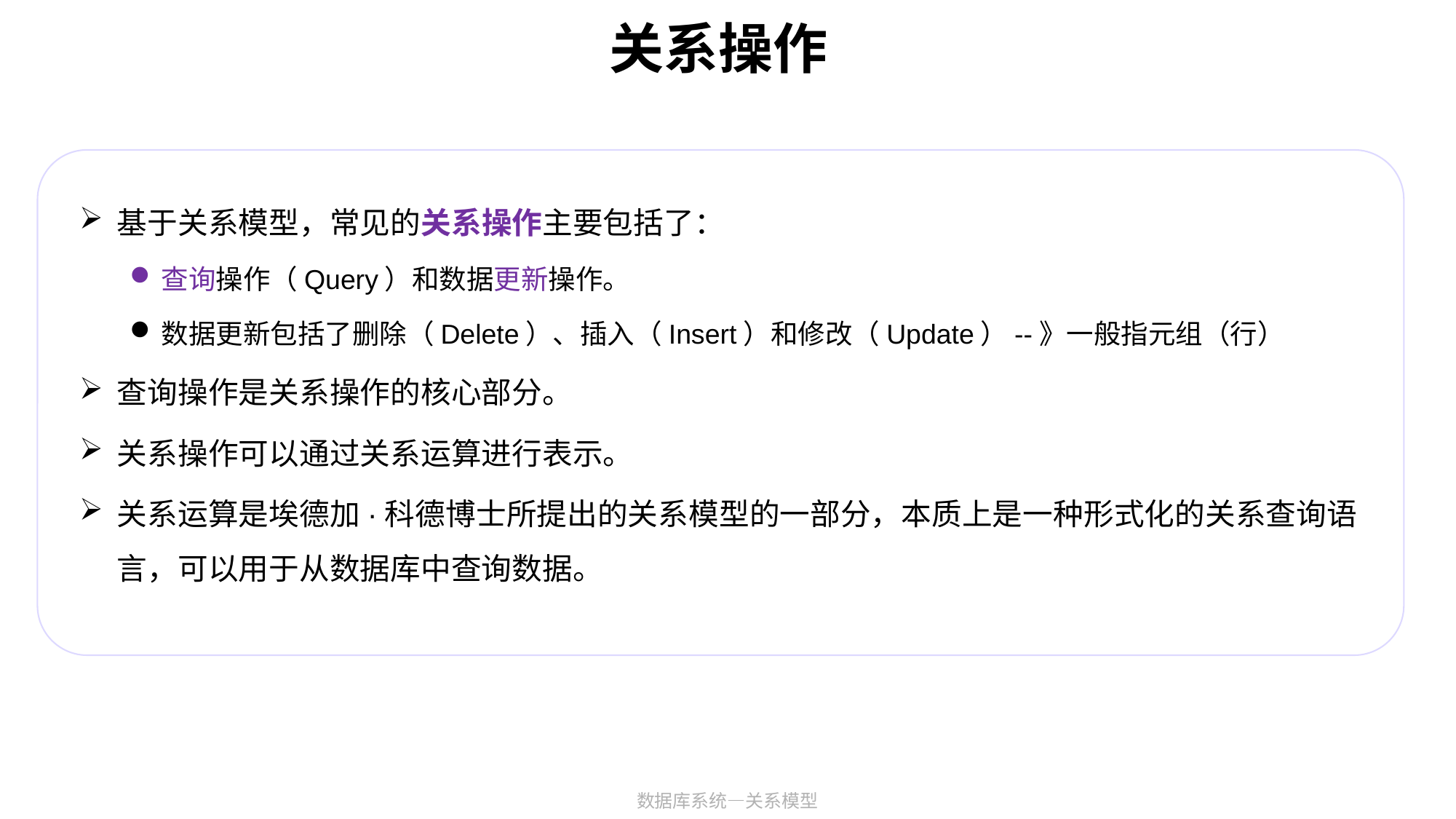

# 关系操作

基于关系模型，常见的关系操作主要包括了：
查询操作（Query）和数据更新操作。
数据更新包括了删除（Delete）、插入（Insert）和修改（Update）--》一般指元组（行）
查询操作是关系操作的核心部分。
关系操作可以通过关系运算进行表示。
关系运算是埃德加·科德博士所提出的关系模型的一部分，本质上是一种形式化的关系查询语言，可以用于从数据库中查询数据。
17
数据库系统—关系模型